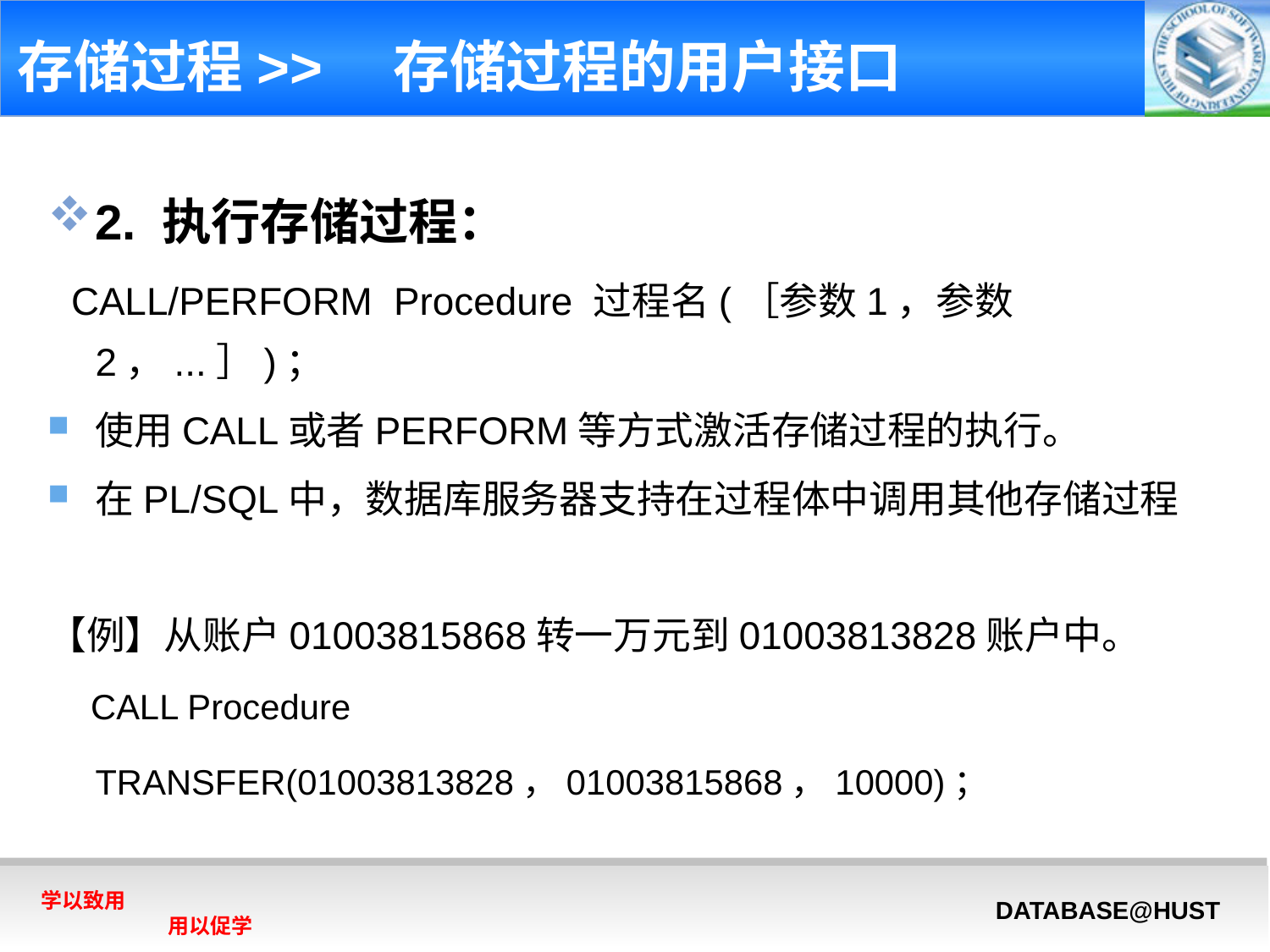

# 存储过程>>　存储过程的用户接口
2. 执行存储过程：
  CALL/PERFORM  Procedure 过程名(［参数1，参数2，...］)；
使用CALL或者PERFORM等方式激活存储过程的执行。
在PL/SQL中，数据库服务器支持在过程体中调用其他存储过程

【例】从账户01003815868转一万元到01003813828账户中。
    CALL Procedure TRANSFER(01003813828，01003815868，10000)；